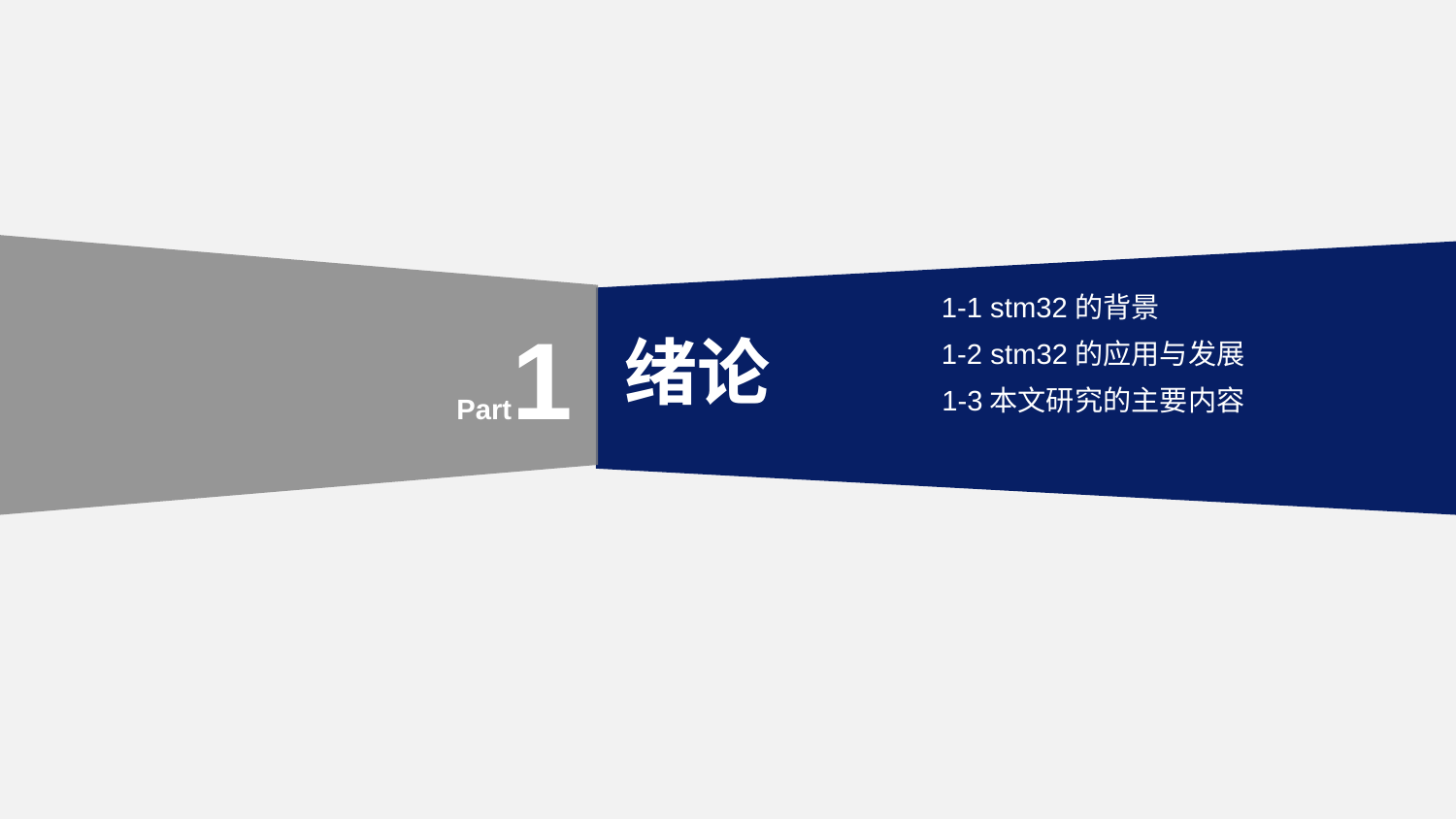

1-1 stm32的背景
1-2 stm32的应用与发展
1-3本文研究的主要内容

Part1
绪论